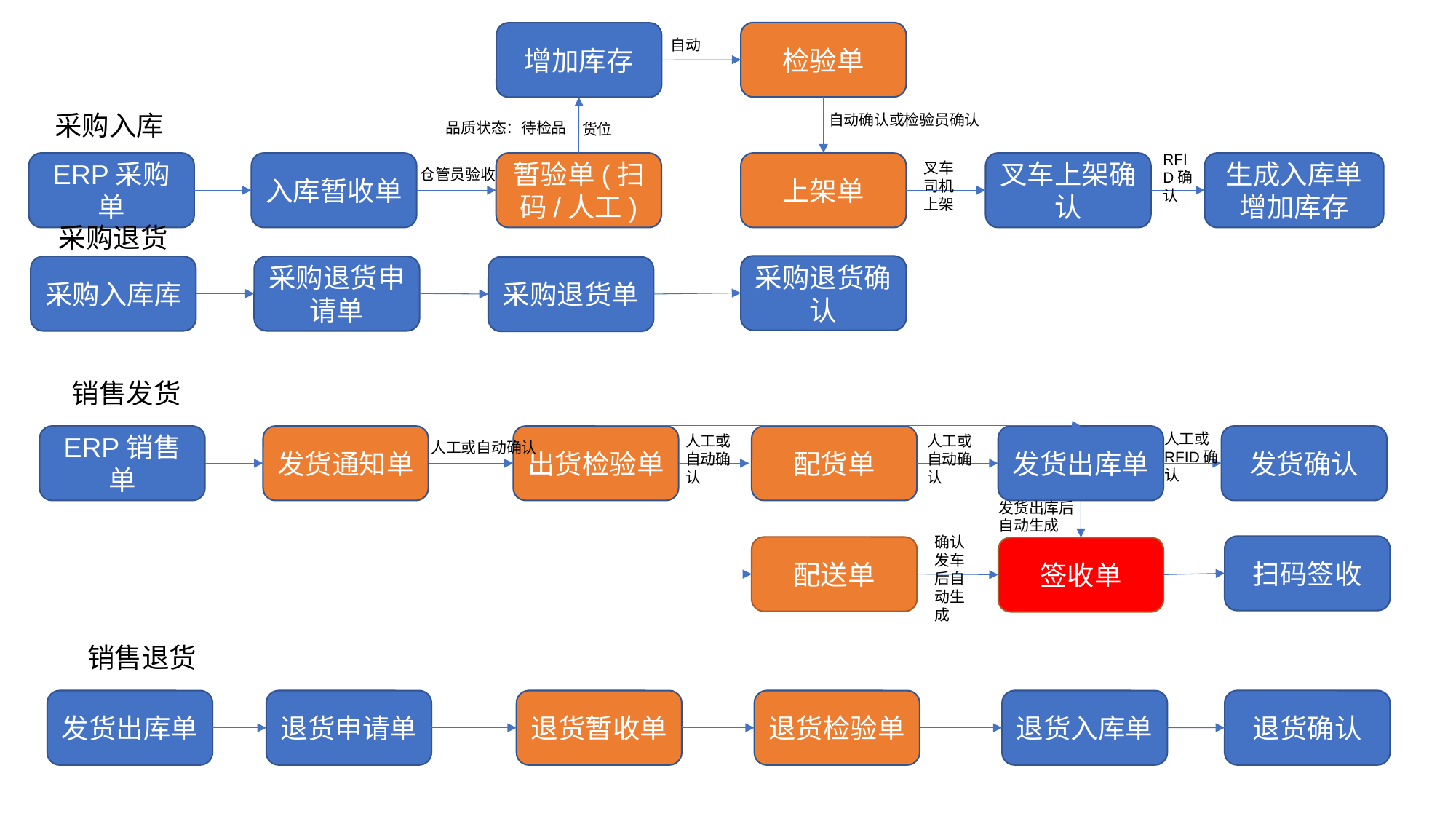

检验单
增加库存
自动
采购入库
自动确认或检验员确认
品质状态：待检品
货位
RFID确认
叉车司机上架
叉车上架确认
生成入库单增加库存
入库暂收单
暂验单(扫码/人工)
上架单
ERP采购单
仓管员验收
采购退货
采购退货确认
采购入库库
采购退货申请单
采购退货单
销售发货
人工或RFID确认
人工或自动确认
人工或自动确认
ERP销售单
发货通知单
出货检验单
配货单
发货出库单
发货确认
人工或自动确认
发货出库后自动生成
确认发车后自动生成
扫码签收
配送单
签收单
销售退货
退货确认
退货入库单
退货暂收单
退货检验单
发货出库单
退货申请单